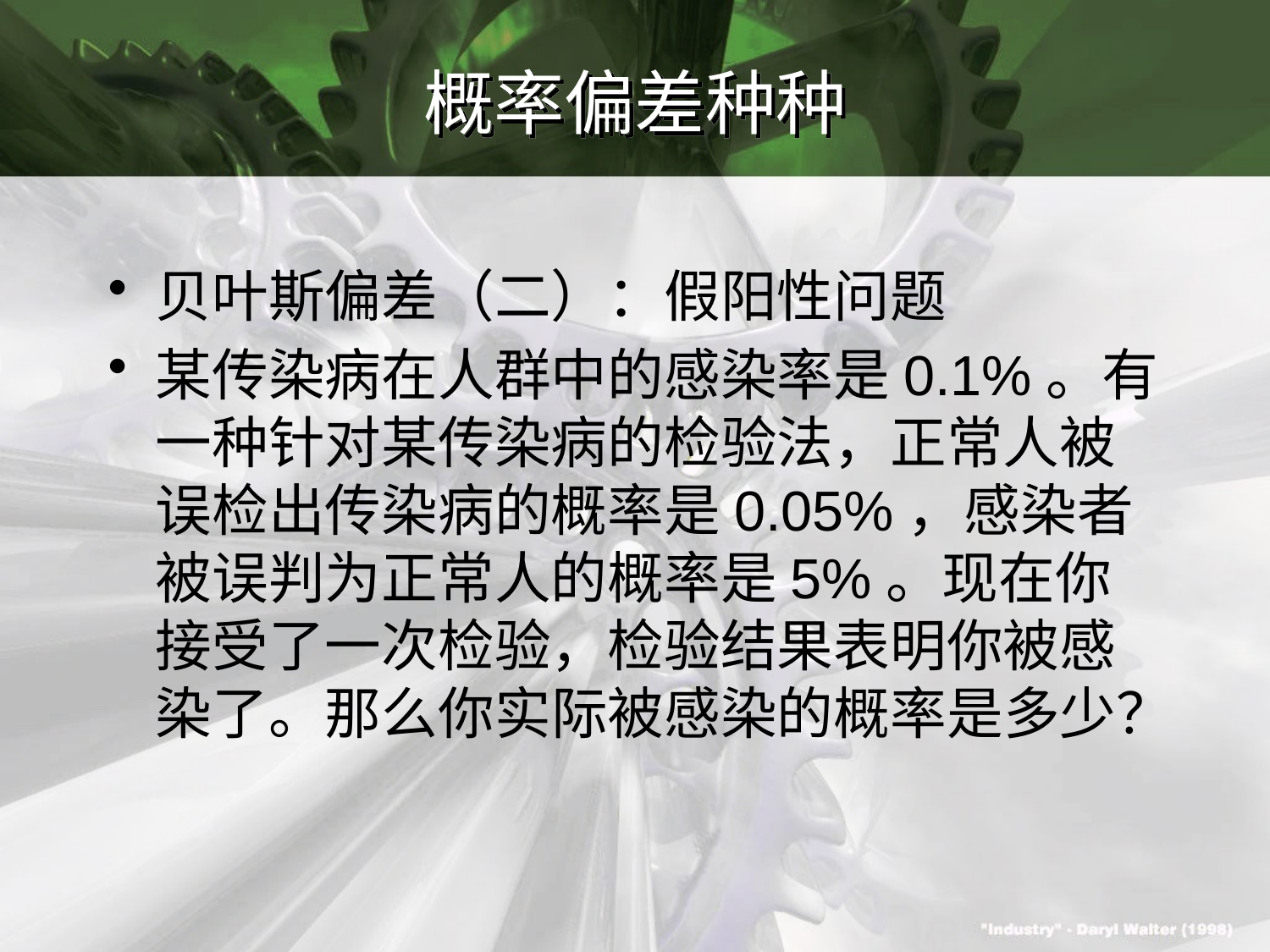

# 概率偏差种种
贝叶斯偏差（二）：假阳性问题
某传染病在人群中的感染率是0.1%。有一种针对某传染病的检验法，正常人被误检出传染病的概率是0.05%，感染者被误判为正常人的概率是5%。现在你接受了一次检验，检验结果表明你被感染了。那么你实际被感染的概率是多少？